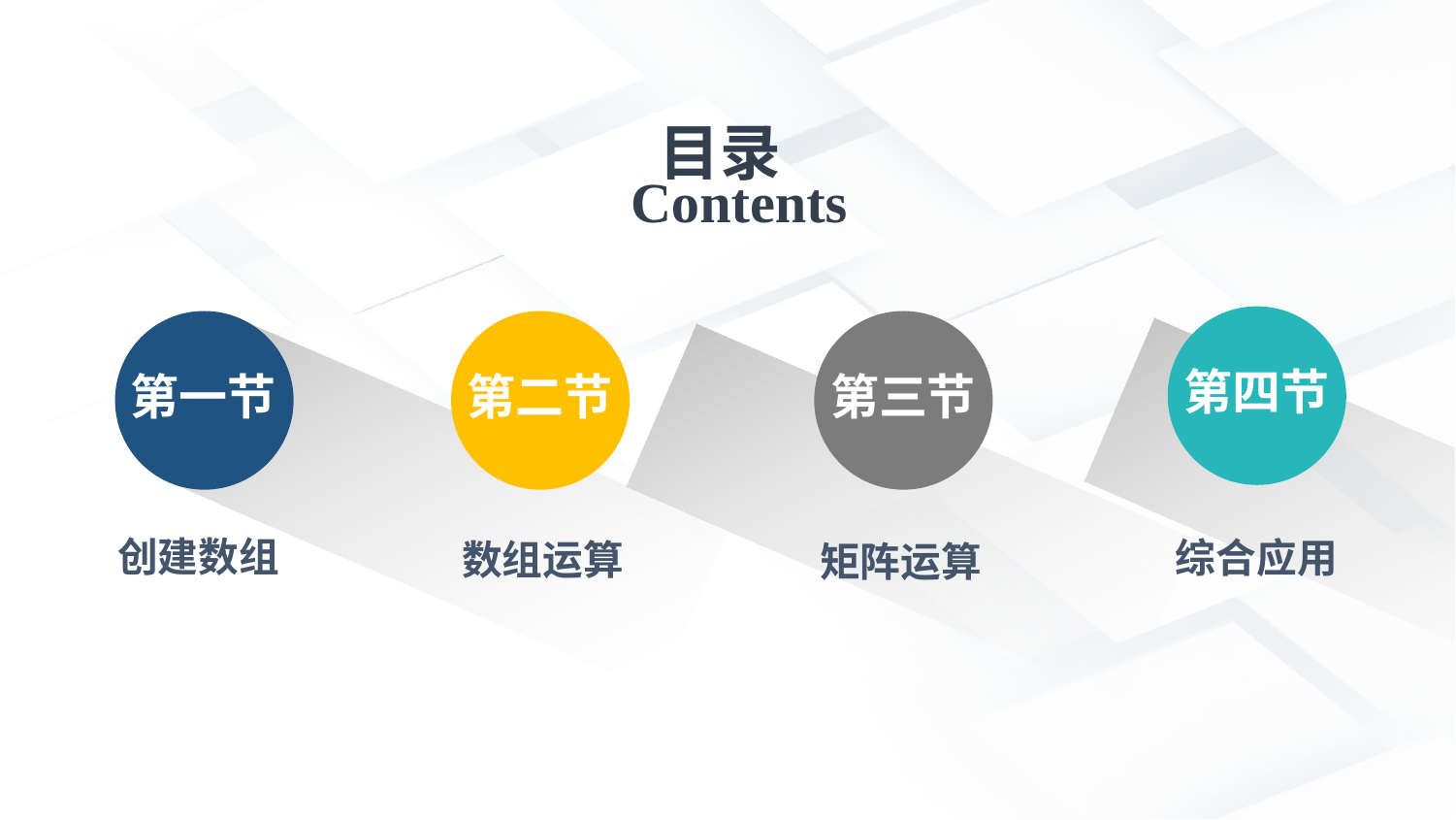

Contents
目录

第四节
综合应用
第一节
创建数组
第二节
数组运算
第三节
矩阵运算